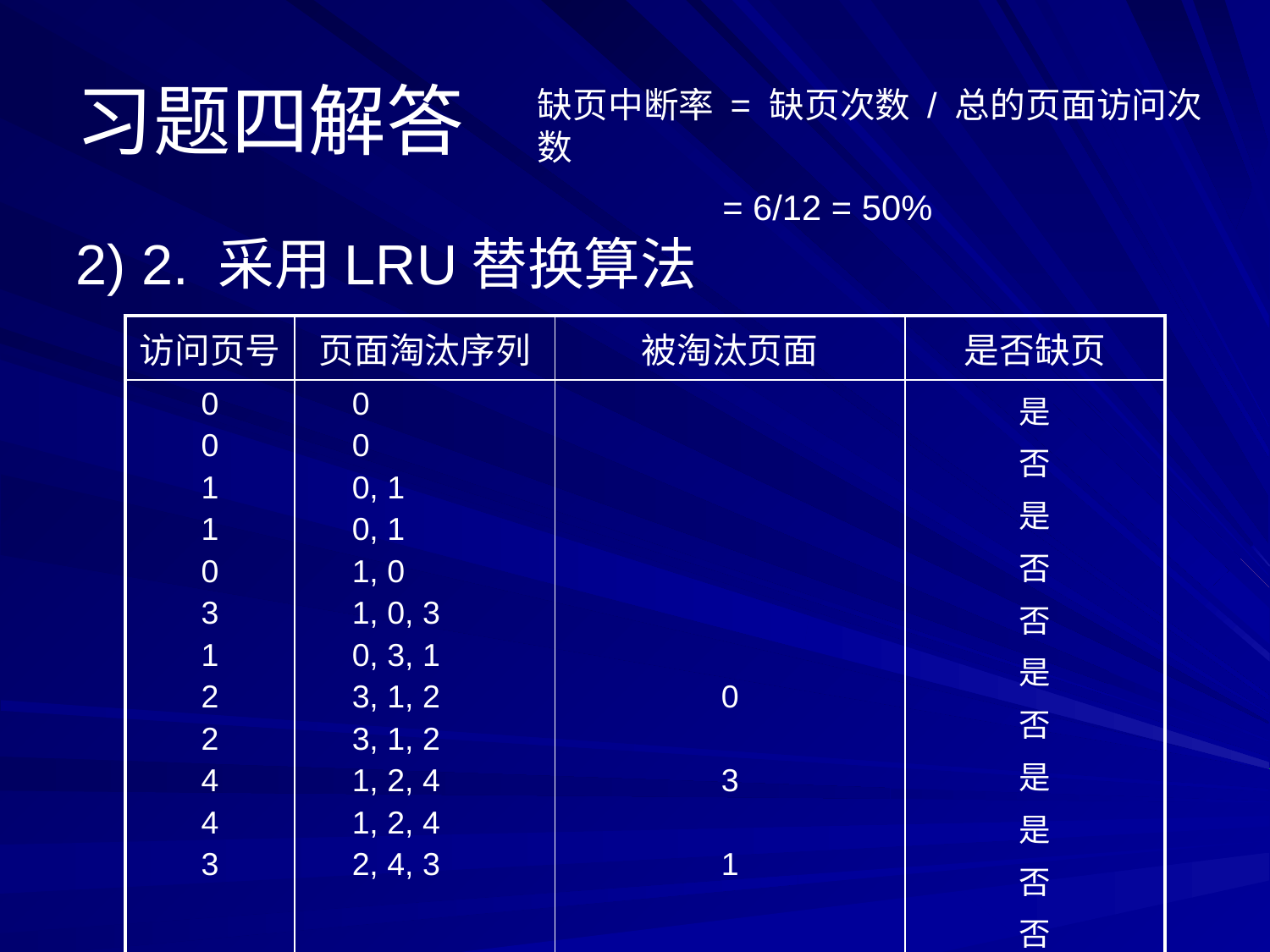

习题四解答
缺页中断率 = 缺页次数 / 总的页面访问次数
                   = 6/12 = 50%
2) 2. 采用LRU替换算法
| 访问页号 | 页面淘汰序列 | 被淘汰页面 | 是否缺页 |
| --- | --- | --- | --- |
| 0 0 1 1 0 3 1 2 2 4 4 3 | 0 0 0, 1 0, 1 1, 0 1, 0, 3 0, 3, 1 3, 1, 2 3, 1, 2 1, 2, 4 1, 2, 4 2, 4, 3 | 0 3 1 | 是 否 是 否 否 是 否 是 是 否 否 是 |